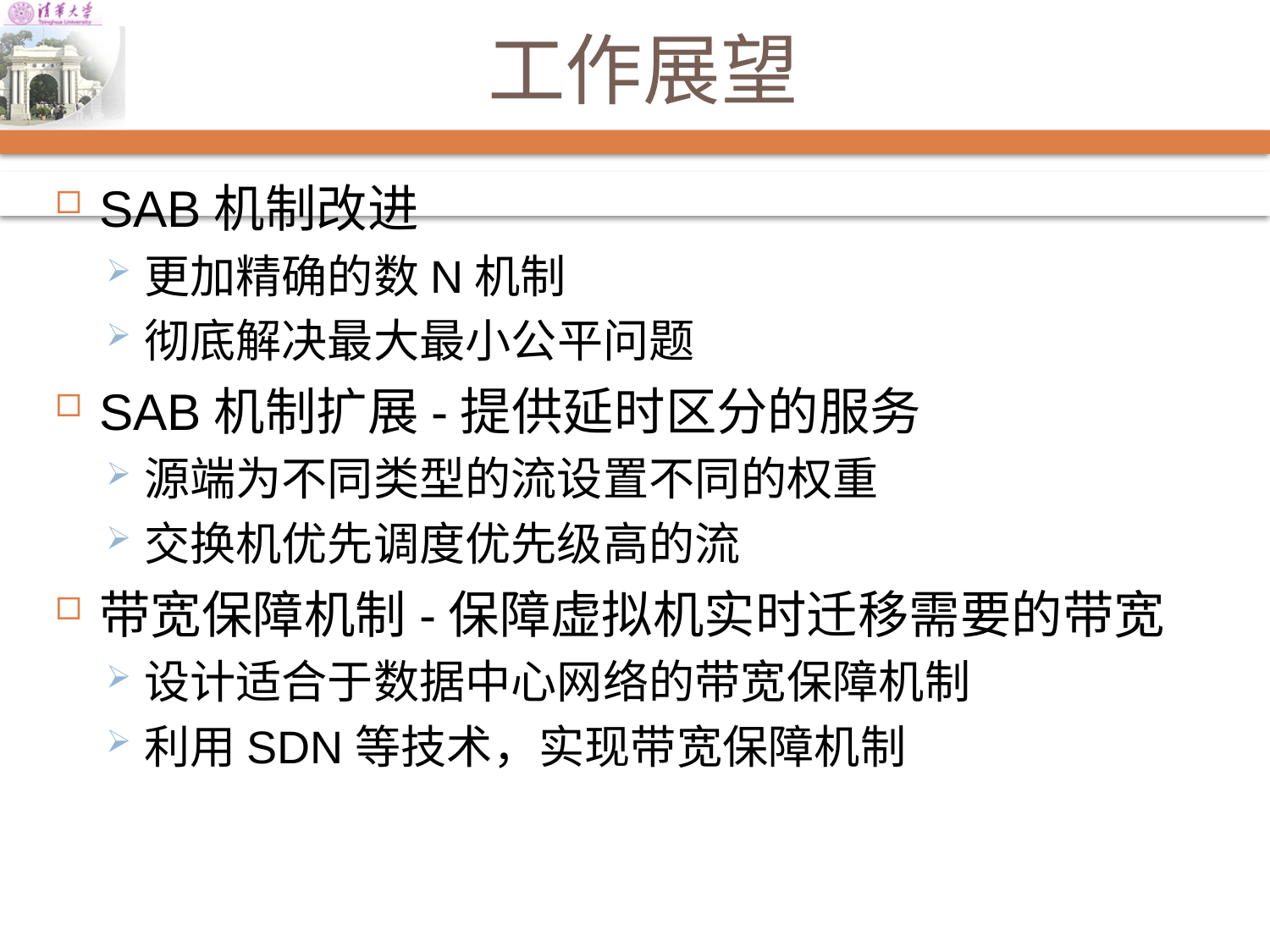

# 工作展望
SAB机制改进
更加精确的数N机制
彻底解决最大最小公平问题
SAB机制扩展-提供延时区分的服务
源端为不同类型的流设置不同的权重
交换机优先调度优先级高的流
带宽保障机制-保障虚拟机实时迁移需要的带宽
设计适合于数据中心网络的带宽保障机制
利用SDN等技术，实现带宽保障机制